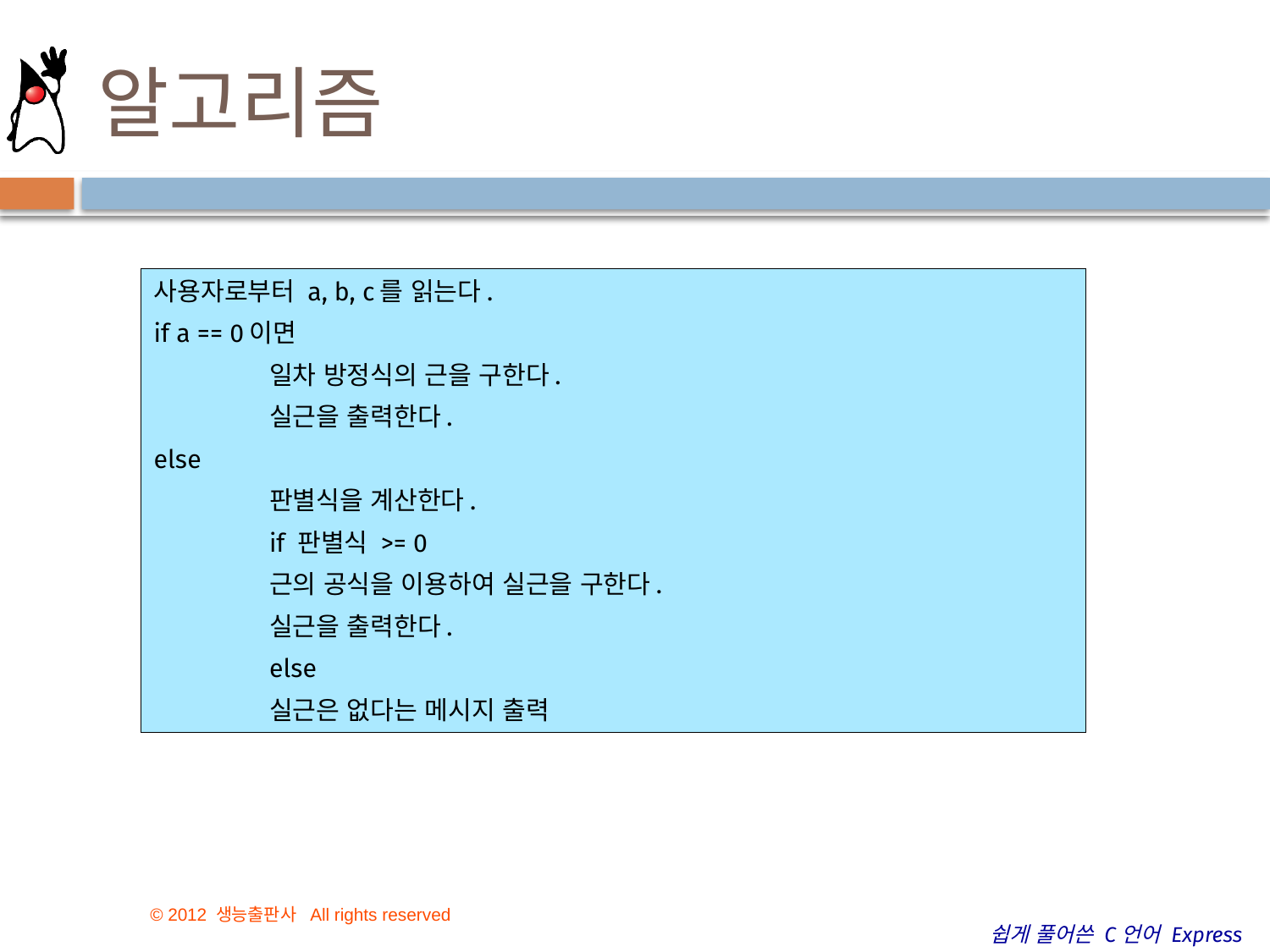

# 알고리즘
사용자로부터 a, b, c를 읽는다.
if a == 0이면
	일차 방정식의 근을 구한다.
	실근을 출력한다.
else
	판별식을 계산한다.
	if 판별식 >= 0
		근의 공식을 이용하여 실근을 구한다.
		실근을 출력한다.
	else
		실근은 없다는 메시지 출력